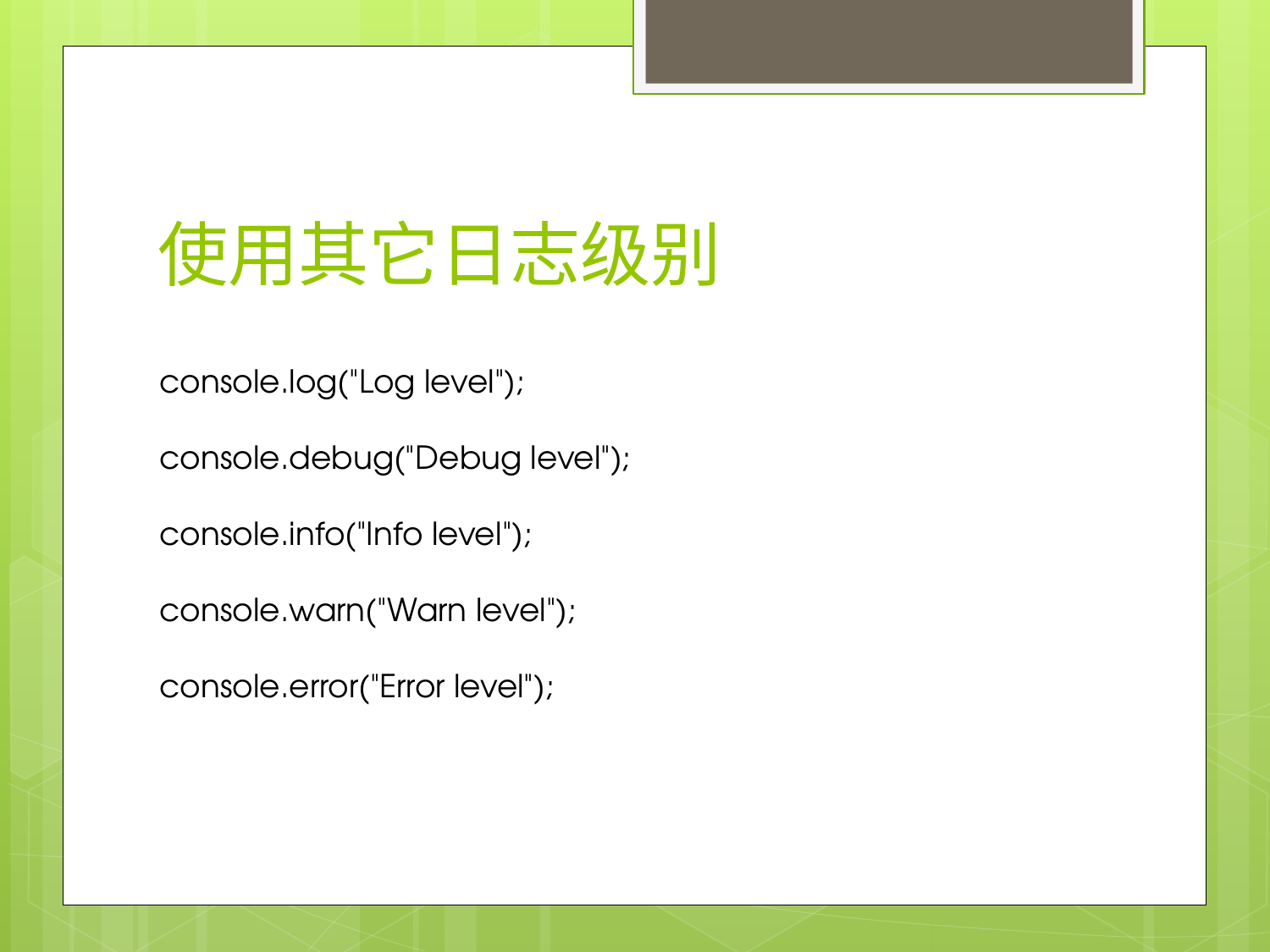

# 使用其它日志级别
console.log("Log level");

console.debug("Debug level");

console.info("Info level");

console.warn("Warn level");

console.error("Error level");